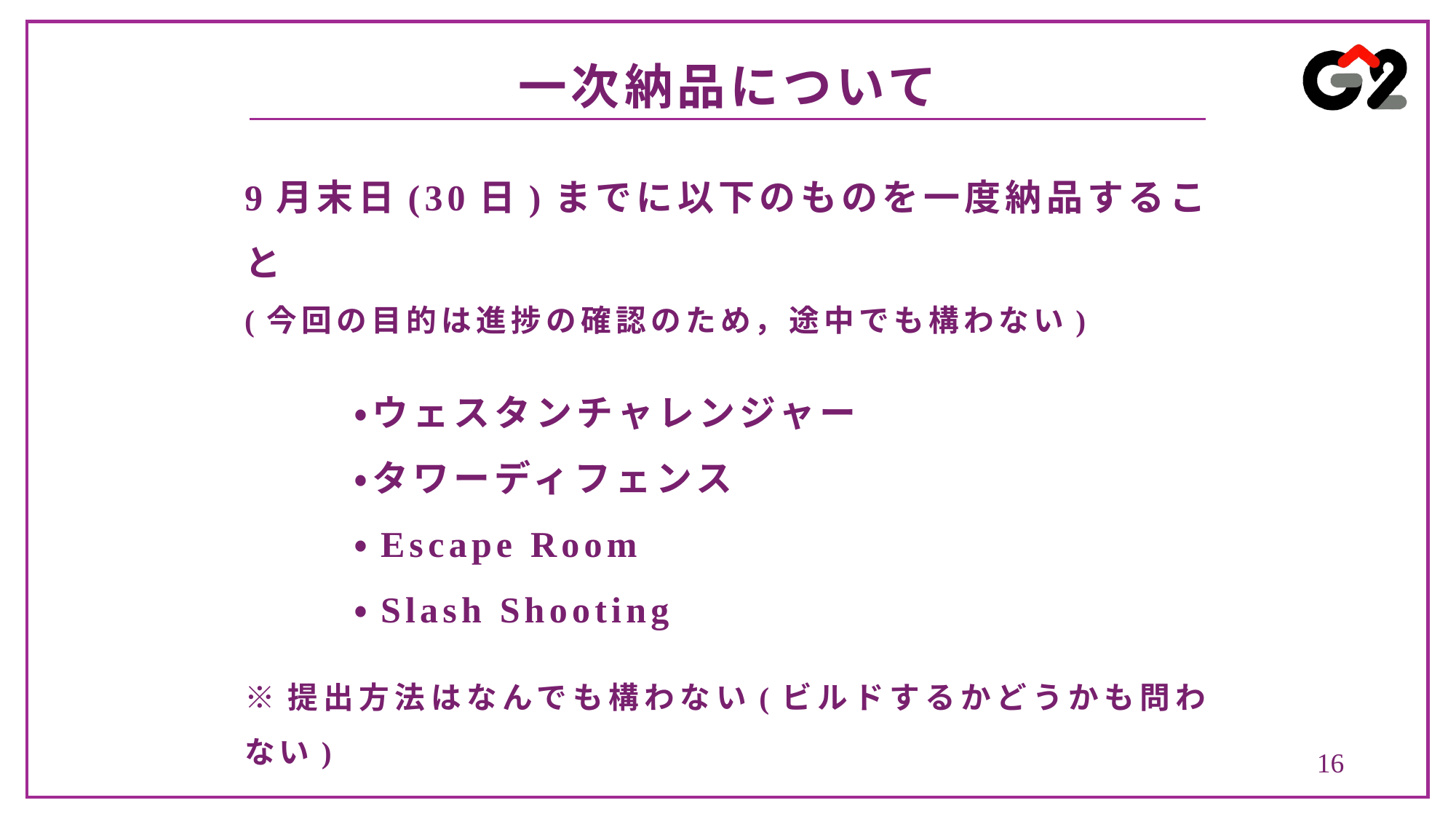

一次納品について
9月末日(30日)までに以下のものを一度納品すること
(今回の目的は進捗の確認のため，途中でも構わない)

	・ウェスタンチャレンジャー
	・タワーディフェンス
	・Escape Room
	・Slash Shooting

※提出方法はなんでも構わない(ビルドするかどうかも問わない)
16